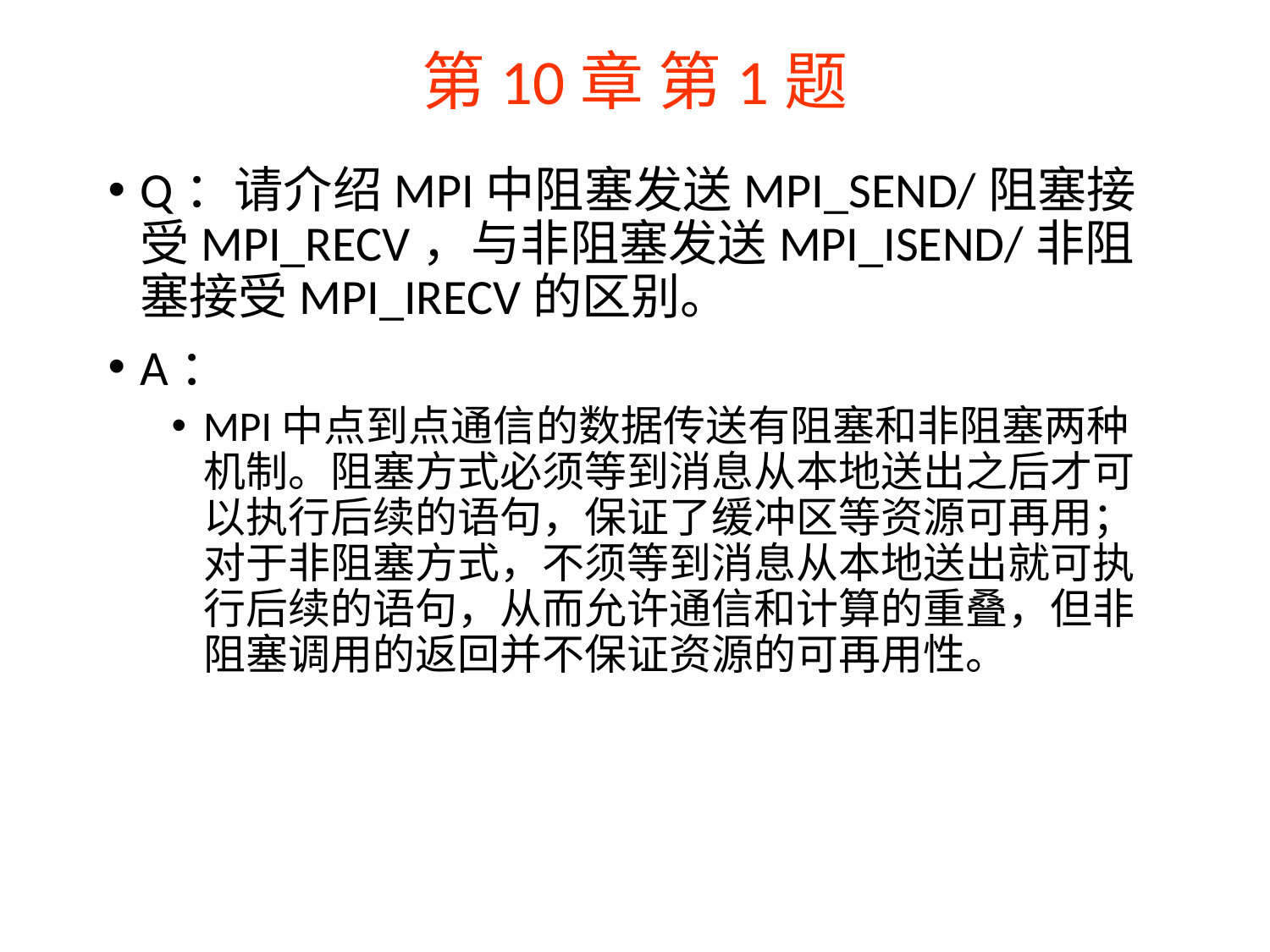

# 第10章 第1题
Q：请介绍MPI中阻塞发送MPI_SEND/阻塞接受MPI_RECV，与非阻塞发送MPI_ISEND/非阻塞接受MPI_IRECV的区别。
A：
MPI中点到点通信的数据传送有阻塞和非阻塞两种机制。阻塞方式必须等到消息从本地送出之后才可以执行后续的语句，保证了缓冲区等资源可再用；对于非阻塞方式，不须等到消息从本地送出就可执行后续的语句，从而允许通信和计算的重叠，但非阻塞调用的返回并不保证资源的可再用性。